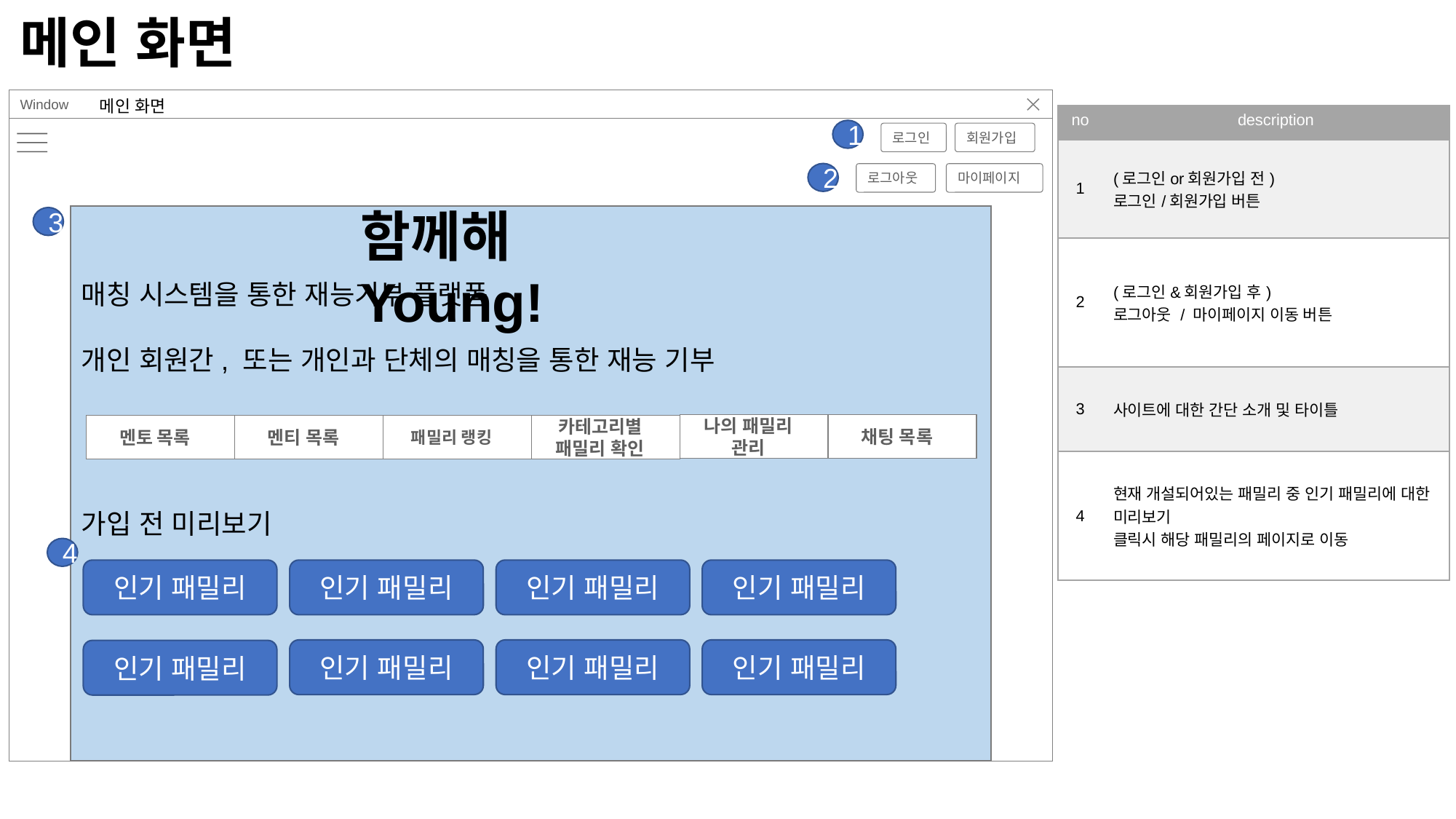

메인 화면
메인 화면
Window

| no | description |
| --- | --- |
| 1 | (로그인or회원가입 전) 로그인/회원가입 버튼 |
| 2 | (로그인&회원가입 후) 로그아웃 / 마이페이지 이동 버튼 |
| 3 | 사이트에 대한 간단 소개 및 타이틀 |
| 4 | 현재 개설되어있는 패밀리 중 인기 패밀리에 대한 미리보기 클릭시 해당 패밀리의 페이지로 이동 |
1
로그인
회원가입

2
마이페이지
로그아웃
함께해Young!

매칭 시스템을 통한 재능기부 플랫폼

개인 회원간, 또는 개인과 단체의 매칭을 통한 재능 기부

가입 전 미리보기
3
나의 패밀리 관리
채팅 목록
패밀리 랭킹
카테고리별 패밀리 확인
멘토 목록
멘티 목록
4
인기 패밀리
인기 패밀리
인기 패밀리
인기 패밀리
인기 패밀리
인기 패밀리
인기 패밀리
인기 패밀리